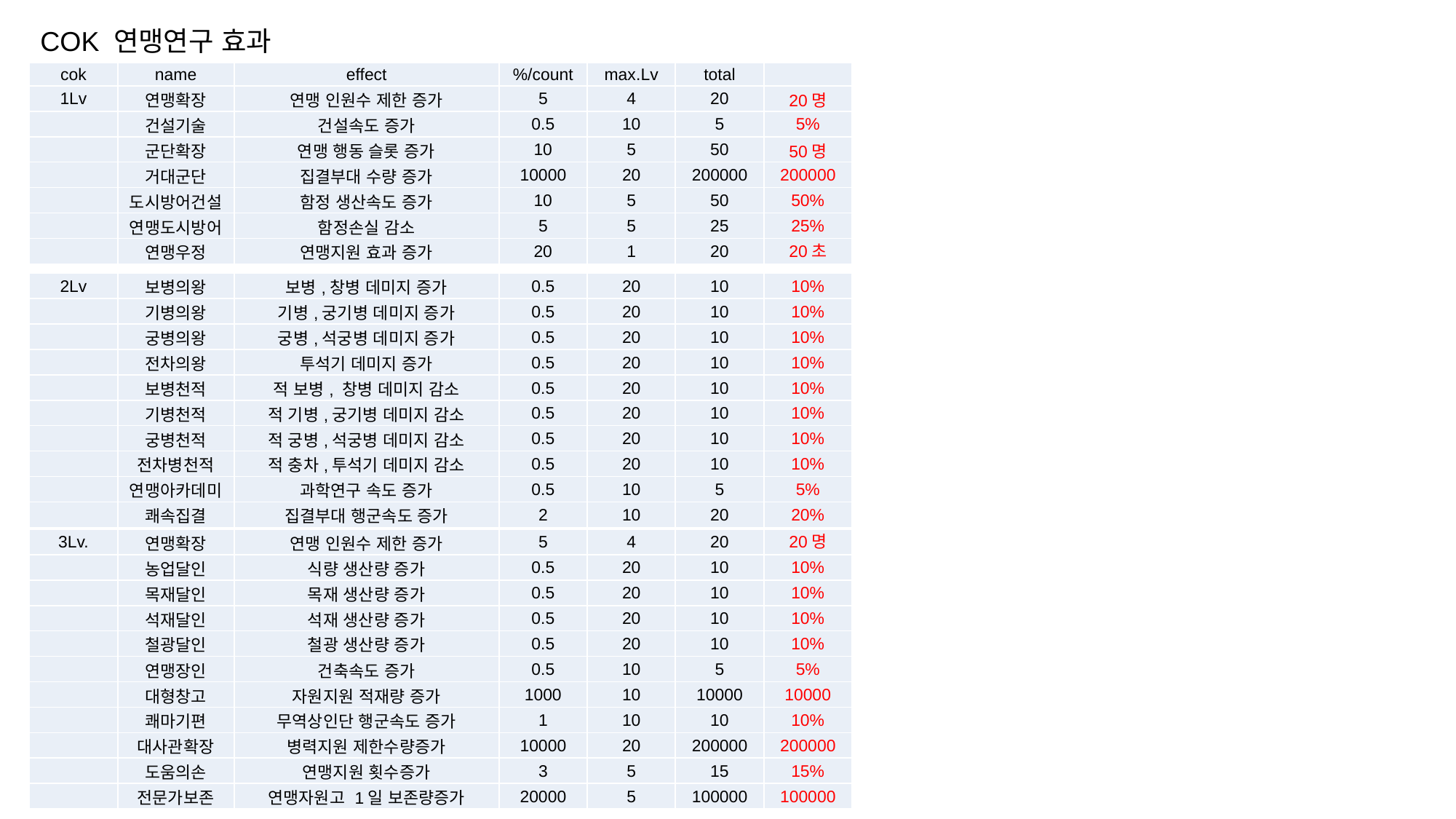

COK 연맹연구 효과
| cok | name | effect | %/count | max.Lv | total |  |
| --- | --- | --- | --- | --- | --- | --- |
| 1Lv | 연맹확장 | 연맹 인원수 제한 증가 | 5 | 4 | 20 | 20명 |
|  | 건설기술 | 건설속도 증가 | 0.5 | 10 | 5 | 5% |
|  | 군단확장 | 연맹 행동 슬롯 증가 | 10 | 5 | 50 | 50명 |
|  | 거대군단 | 집결부대 수량 증가 | 10000 | 20 | 200000 | 200000 |
|  | 도시방어건설 | 함정 생산속도 증가 | 10 | 5 | 50 | 50% |
|  | 연맹도시방어 | 함정손실 감소 | 5 | 5 | 25 | 25% |
|  | 연맹우정 | 연맹지원 효과 증가 | 20 | 1 | 20 | 20초 |
| 2Lv | 보병의왕 | 보병,창병 데미지 증가 | 0.5 | 20 | 10 | 10% |
| --- | --- | --- | --- | --- | --- | --- |
|  | 기병의왕 | 기병,궁기병 데미지 증가 | 0.5 | 20 | 10 | 10% |
|  | 궁병의왕 | 궁병,석궁병 데미지 증가 | 0.5 | 20 | 10 | 10% |
|  | 전차의왕 | 투석기 데미지 증가 | 0.5 | 20 | 10 | 10% |
|  | 보병천적 | 적 보병, 창병 데미지 감소 | 0.5 | 20 | 10 | 10% |
|  | 기병천적 | 적 기병,궁기병 데미지 감소 | 0.5 | 20 | 10 | 10% |
|  | 궁병천적 | 적 궁병,석궁병 데미지 감소 | 0.5 | 20 | 10 | 10% |
|  | 전차병천적 | 적 충차,투석기 데미지 감소 | 0.5 | 20 | 10 | 10% |
|  | 연맹아카데미 | 과학연구 속도 증가 | 0.5 | 10 | 5 | 5% |
|  | 쾌속집결 | 집결부대 행군속도 증가 | 2 | 10 | 20 | 20% |
| 3Lv. | 연맹확장 | 연맹 인원수 제한 증가 | 5 | 4 | 20 | 20명 |
| --- | --- | --- | --- | --- | --- | --- |
|  | 농업달인 | 식량 생산량 증가 | 0.5 | 20 | 10 | 10% |
|  | 목재달인 | 목재 생산량 증가 | 0.5 | 20 | 10 | 10% |
|  | 석재달인 | 석재 생산량 증가 | 0.5 | 20 | 10 | 10% |
|  | 철광달인 | 철광 생산량 증가 | 0.5 | 20 | 10 | 10% |
|  | 연맹장인 | 건축속도 증가 | 0.5 | 10 | 5 | 5% |
|  | 대형창고 | 자원지원 적재량 증가 | 1000 | 10 | 10000 | 10000 |
|  | 쾌마기편 | 무역상인단 행군속도 증가 | 1 | 10 | 10 | 10% |
|  | 대사관확장 | 병력지원 제한수량증가 | 10000 | 20 | 200000 | 200000 |
|  | 도움의손 | 연맹지원 횟수증가 | 3 | 5 | 15 | 15% |
|  | 전문가보존 | 연맹자원고 1일 보존량증가 | 20000 | 5 | 100000 | 100000 |